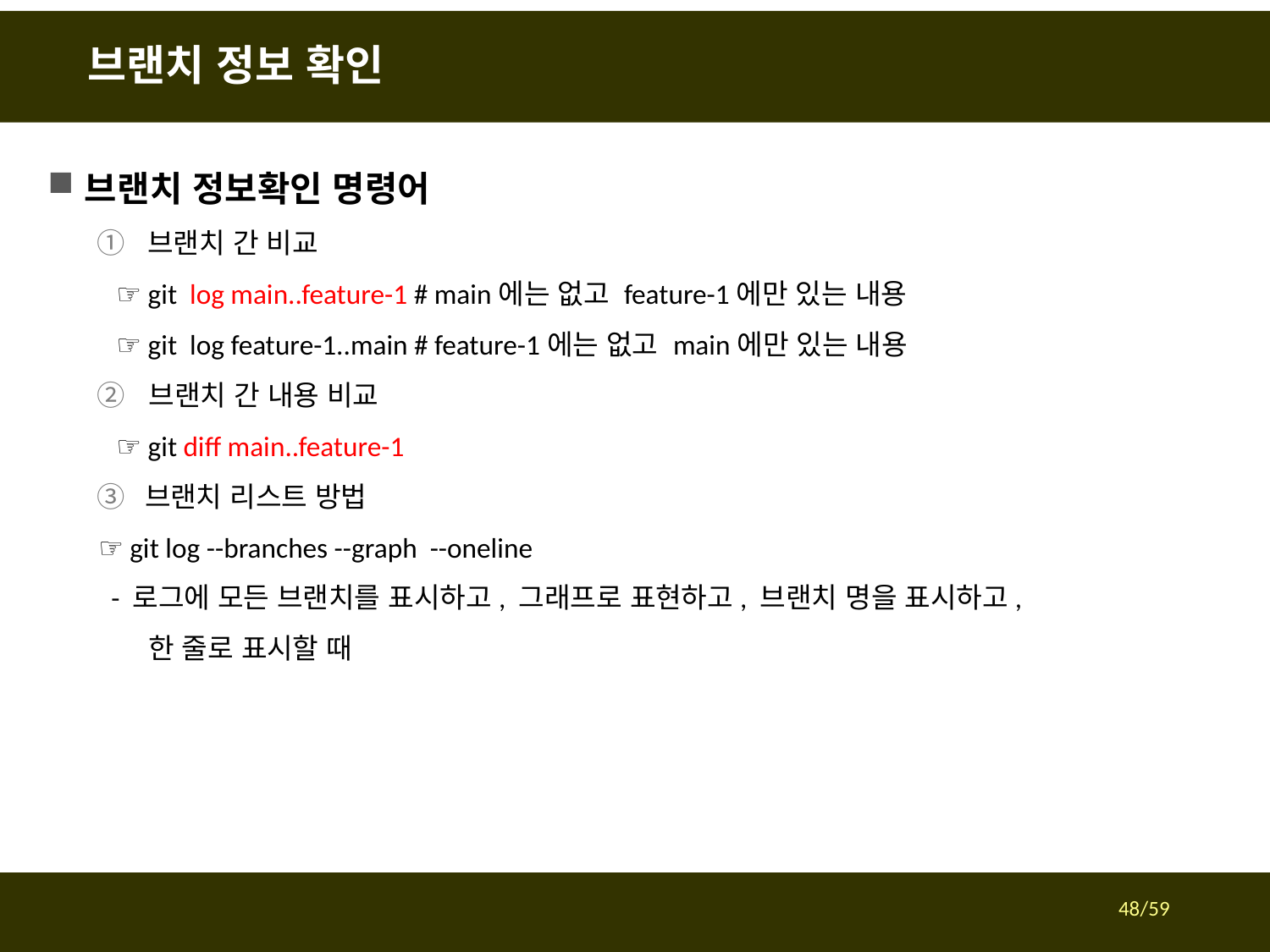

# 브랜치 정보 확인
브랜치 정보확인 명령어
  브랜치 간 비교
   ☞ git  log main..feature-1 # main에는 없고 feature-1에만 있는 내용
   ☞ git  log feature-1..main # feature-1에는 없고 main에만 있는 내용
 브랜치 간 내용 비교
   ☞ git diff main..feature-1
브랜치 리스트 방법
        ☞ git log --branches --graph  --oneline
          - 로그에 모든 브랜치를 표시하고, 그래프로 표현하고, 브랜치 명을 표시하고,
            한 줄로 표시할 때

48/59